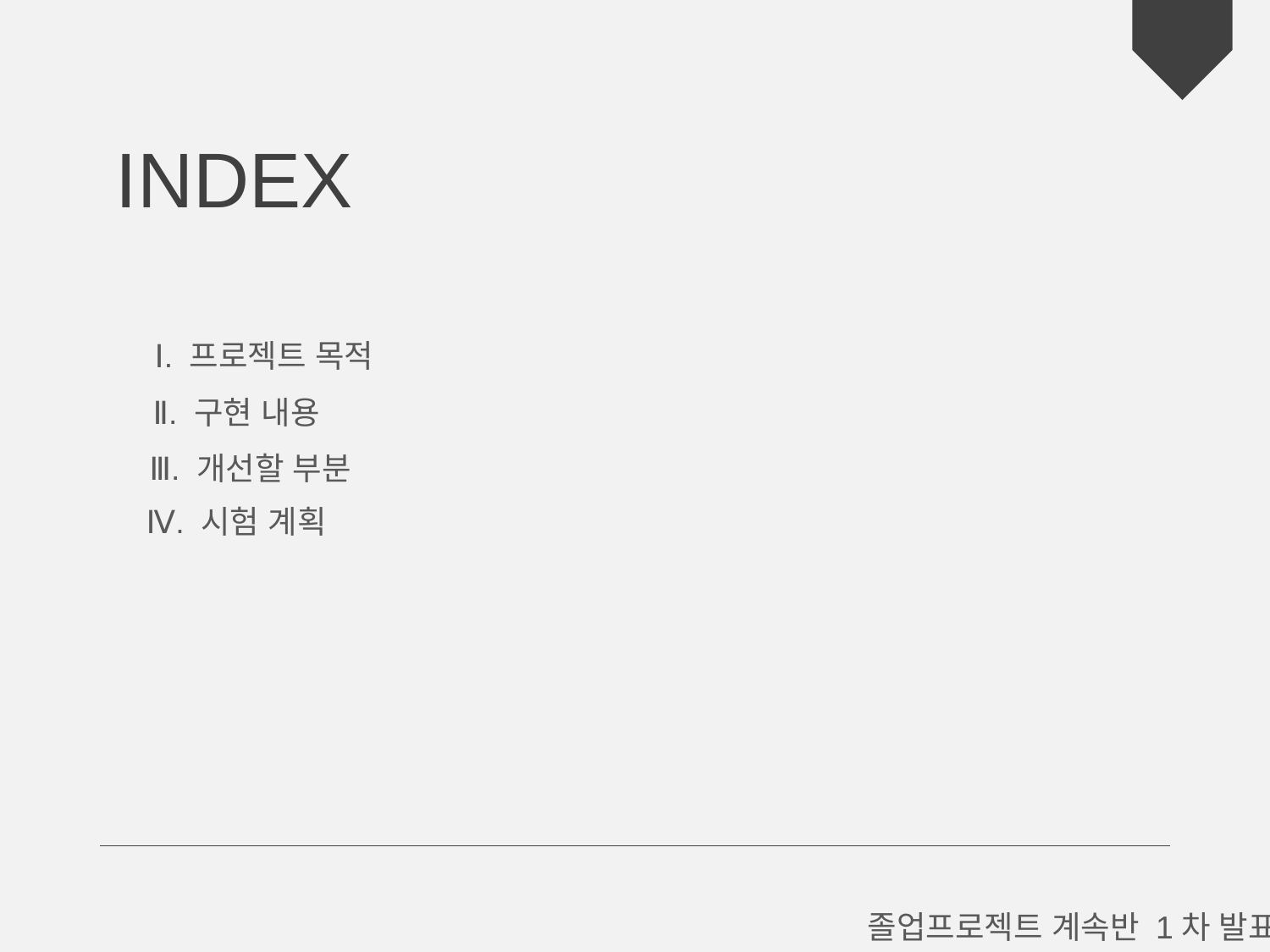

INDEX
 Ⅰ. 프로젝트 목적
 Ⅱ. 구현 내용
 Ⅲ. 개선할 부분
 Ⅳ. 시험 계획
졸업프로젝트 계속반 1차 발표